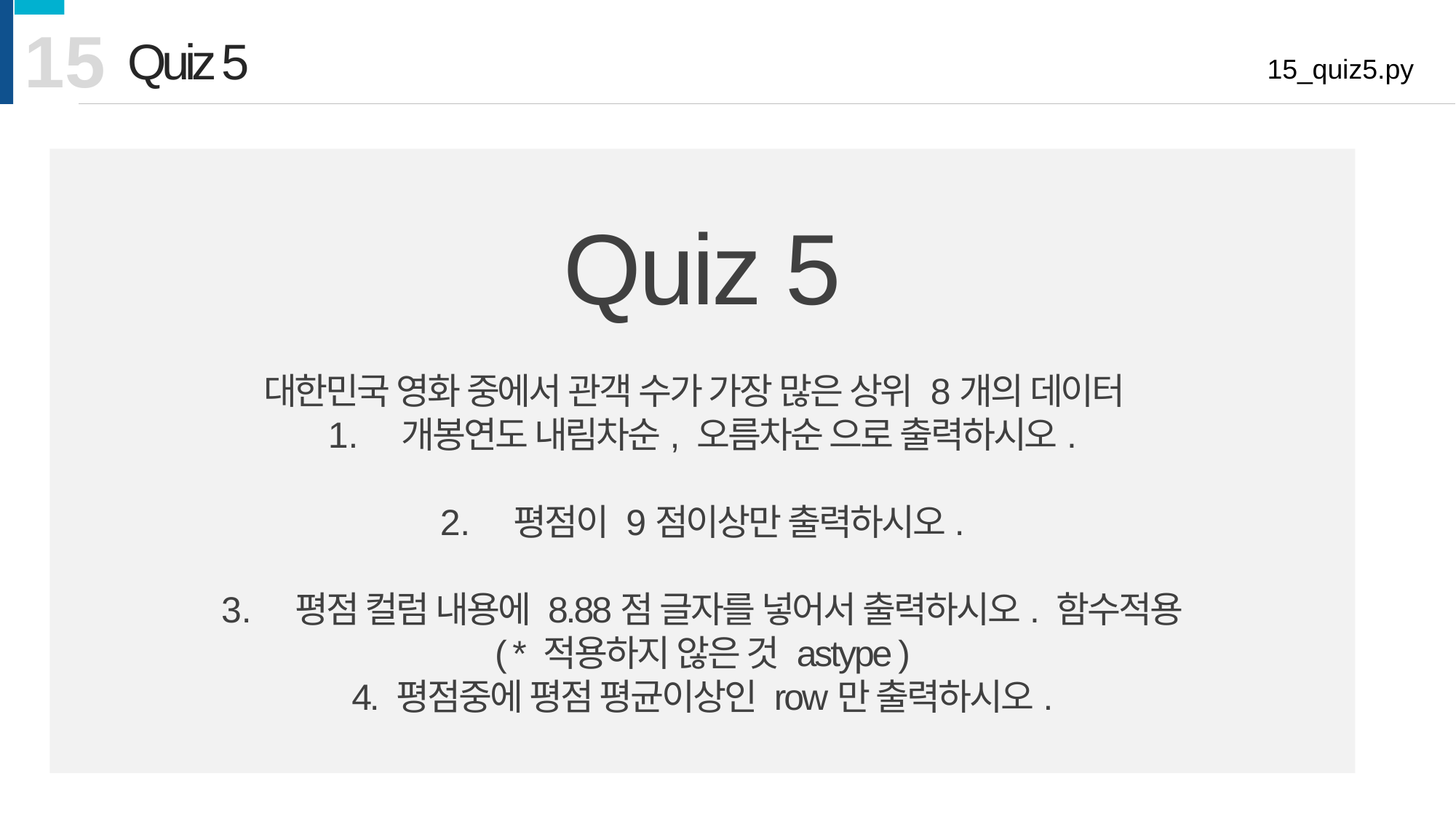

15
Quiz 5
15_quiz5.py
Quiz 5

대한민국 영화 중에서 관객 수가 가장 많은 상위 8개의 데이터
 개봉연도 내림차순, 오름차순 으로 출력하시오.

 평점이 9점이상만 출력하시오.

 평점 컬럼 내용에 8.88점 글자를 넣어서 출력하시오. 함수적용
( * 적용하지 않은 것 astype )
4. 평점중에 평점 평균이상인 row만 출력하시오.